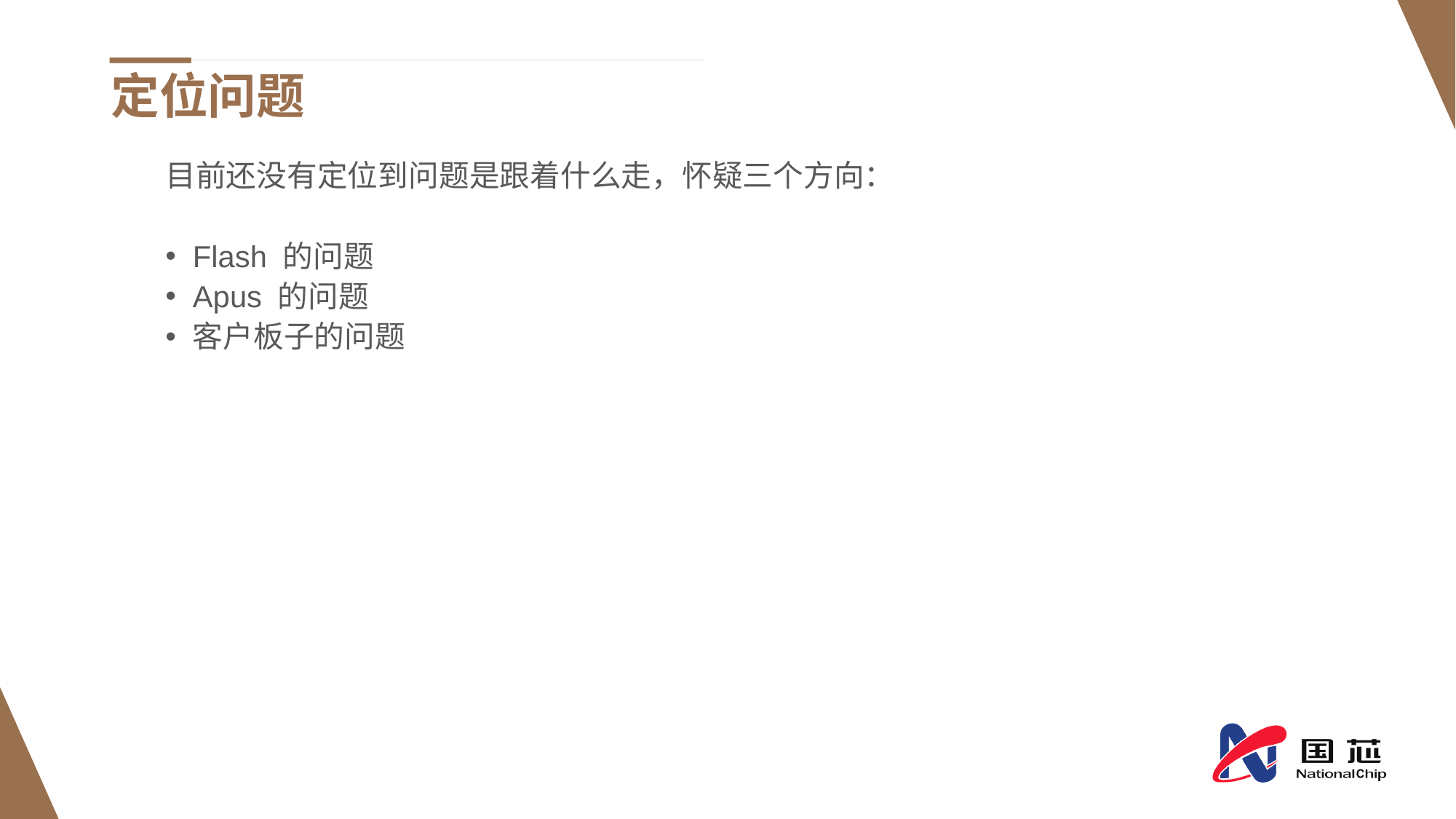

# 定位问题
目前还没有定位到问题是跟着什么走，怀疑三个方向：

Flash 的问题
Apus 的问题
客户板子的问题